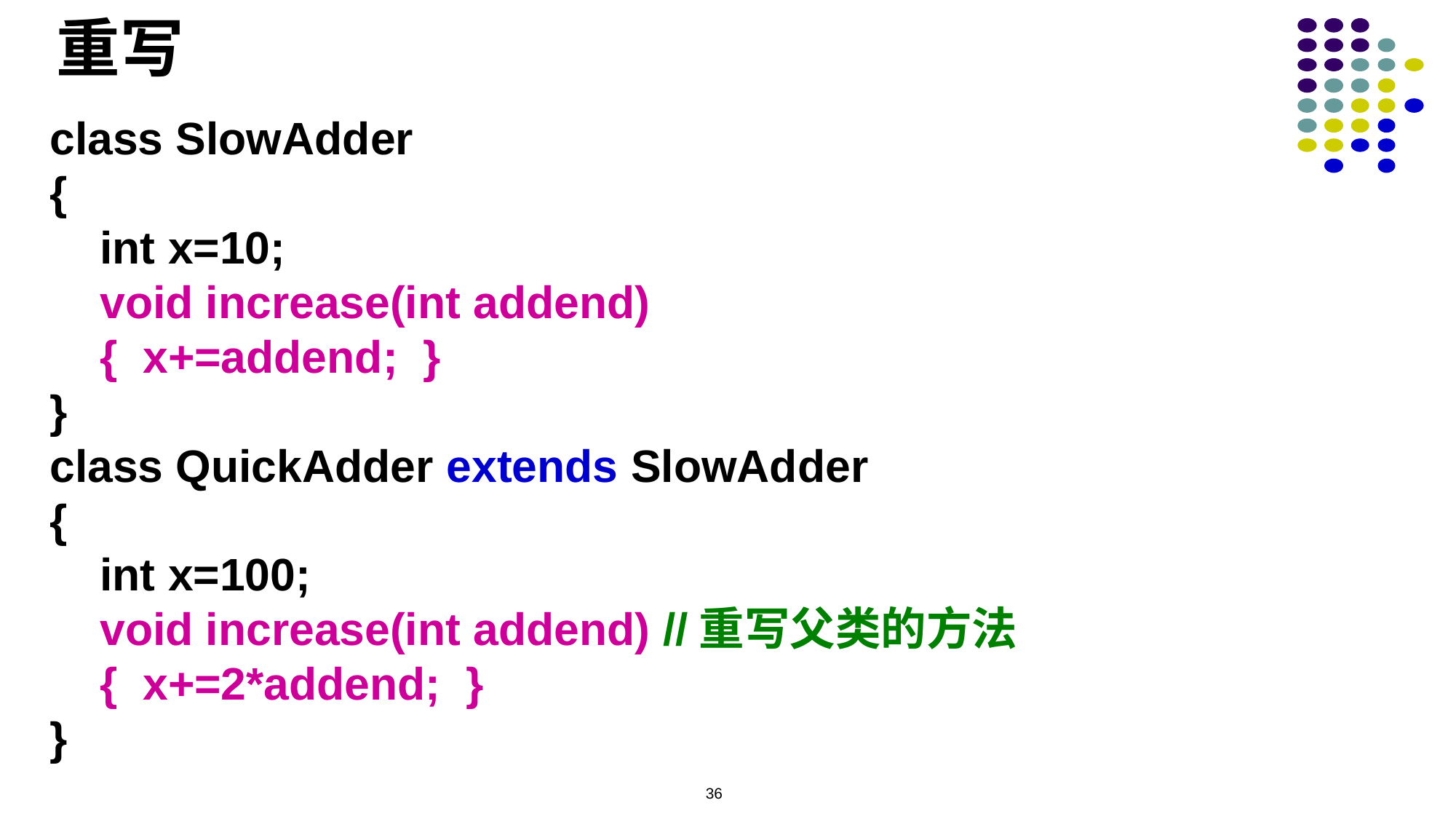

# 重写
class SlowAdder
{
    int x=10;
    void increase(int addend)
    {  x+=addend;  }
}
class QuickAdder extends SlowAdder
{
    int x=100;
    void increase(int addend) //重写父类的方法
    {  x+=2*addend;  }
}
36